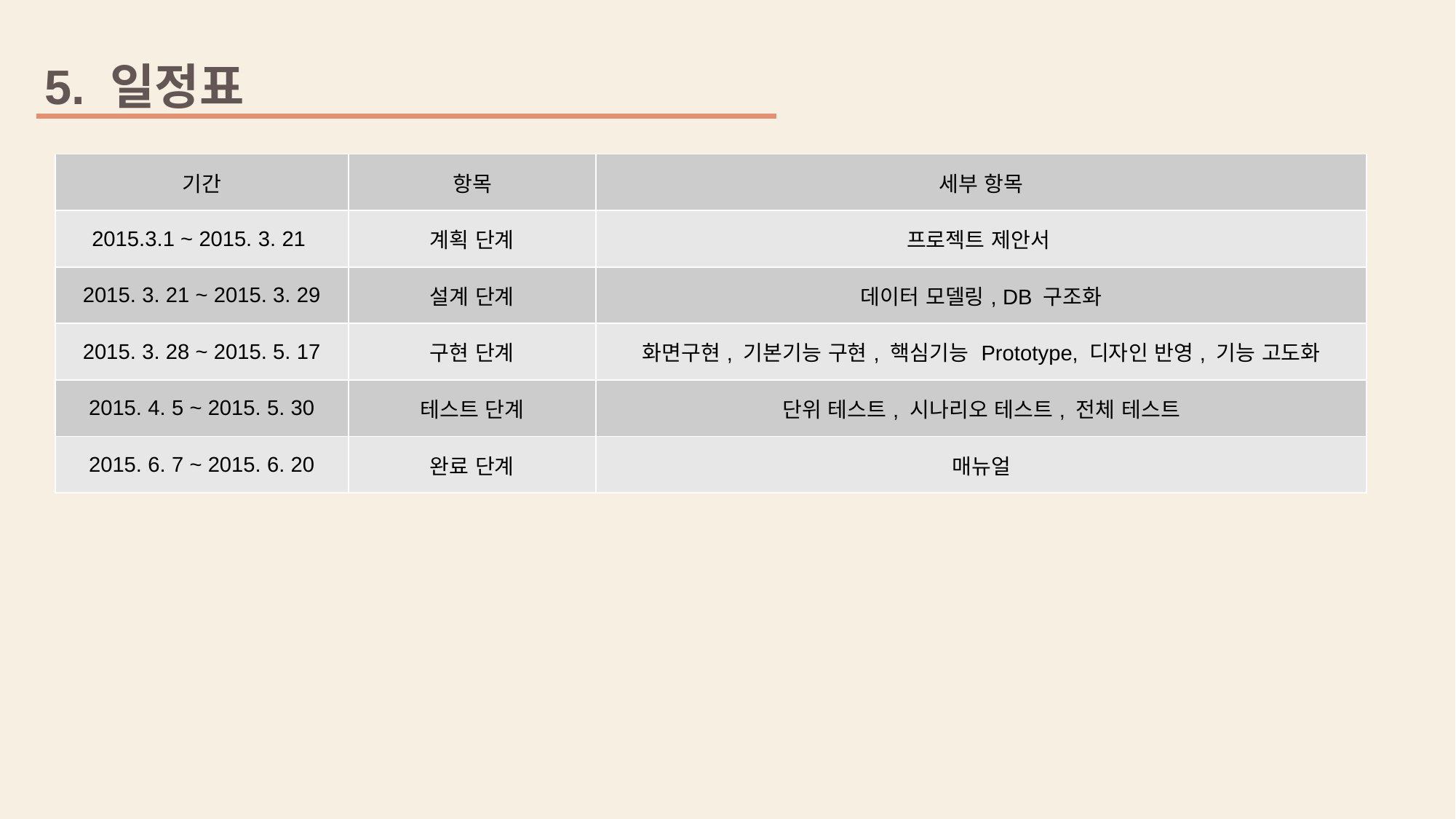

5. 일정표
| 기간 | 항목 | 세부 항목 |
| --- | --- | --- |
| 2015.3.1 ~ 2015. 3. 21 | 계획 단계 | 프로젝트 제안서 |
| 2015. 3. 21 ~ 2015. 3. 29 | 설계 단계 | 데이터 모델링, DB 구조화 |
| 2015. 3. 28 ~ 2015. 5. 17 | 구현 단계 | 화면구현, 기본기능 구현, 핵심기능 Prototype, 디자인 반영, 기능 고도화 |
| 2015. 4. 5 ~ 2015. 5. 30 | 테스트 단계 | 단위 테스트, 시나리오 테스트, 전체 테스트 |
| 2015. 6. 7 ~ 2015. 6. 20 | 완료 단계 | 매뉴얼 |